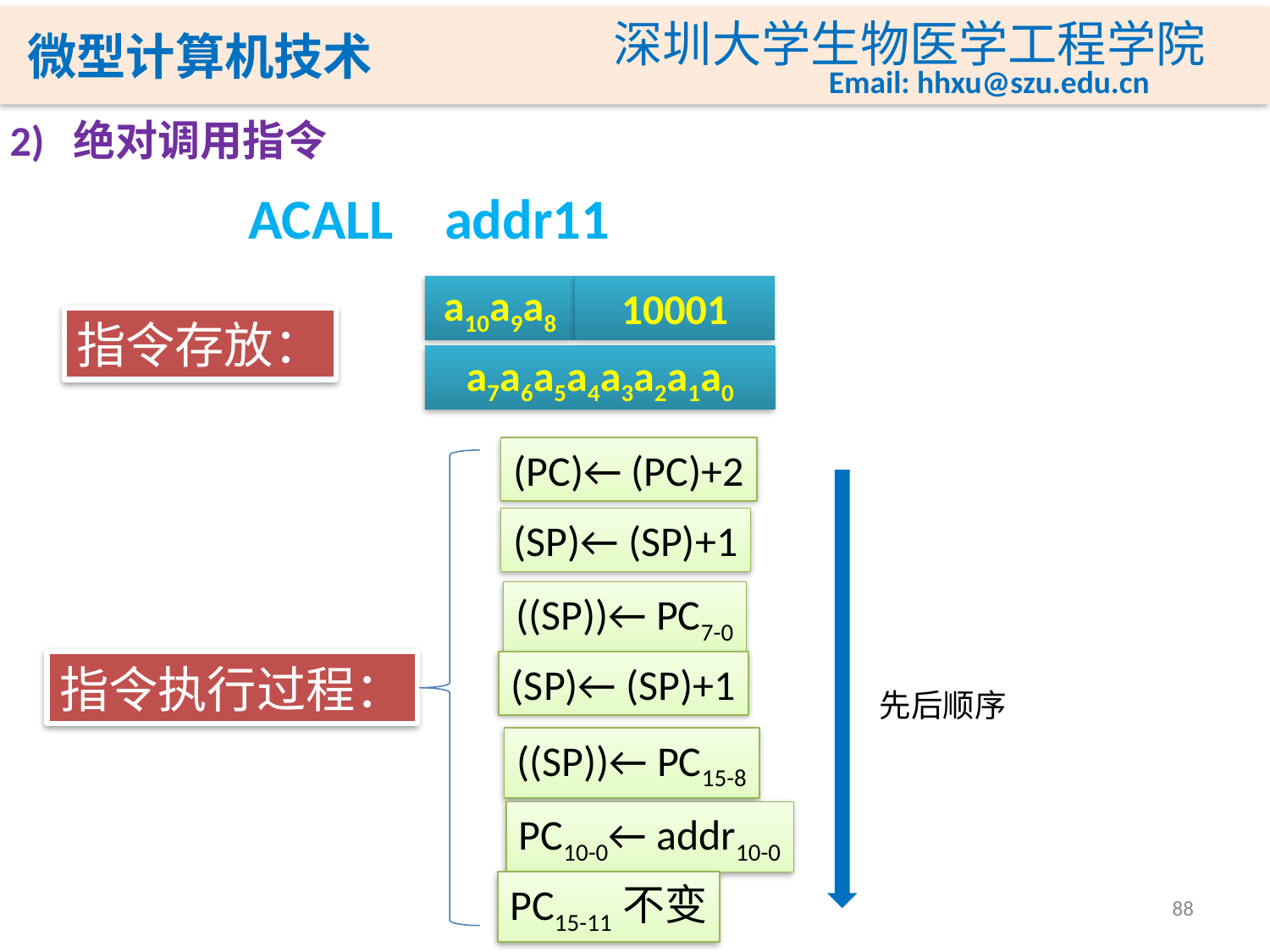

2)  绝对调用指令
ACALL    addr11
a10a9a8
10001
指令存放：
a7a6a5a4a3a2a1a0
(PC)← (PC)+2

指令执行过程：

(SP)← (SP)+1
((SP))← PC7-0
(SP)← (SP)+1
先后顺序
((SP))← PC15-8
PC10-0← addr10-0
PC15-11不变
88